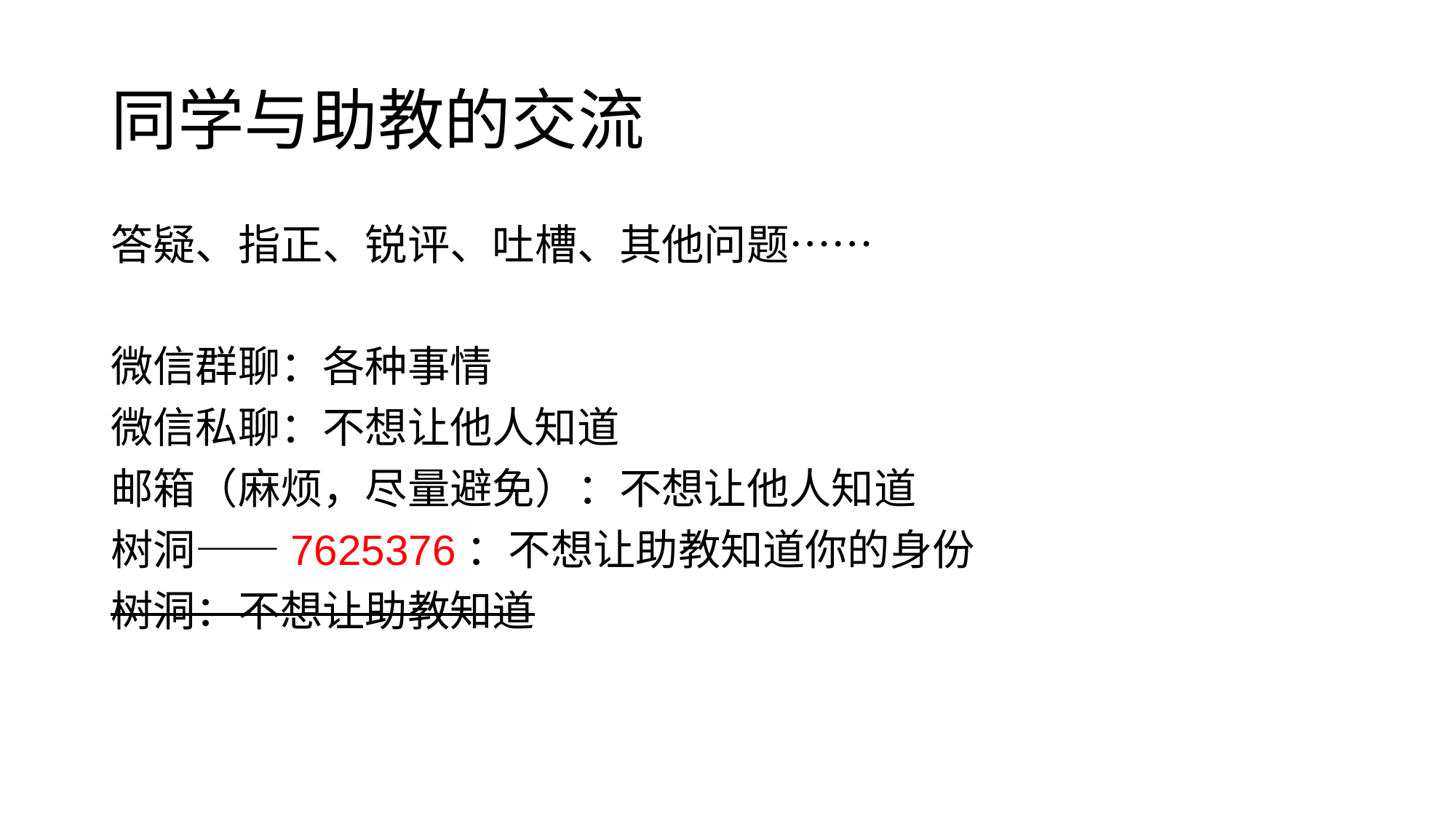

# 同学与助教的交流
答疑、指正、锐评、吐槽、其他问题……

微信群聊：各种事情
微信私聊：不想让他人知道
邮箱（麻烦，尽量避免）：不想让他人知道
树洞——7625376：不想让助教知道你的身份
树洞：不想让助教知道